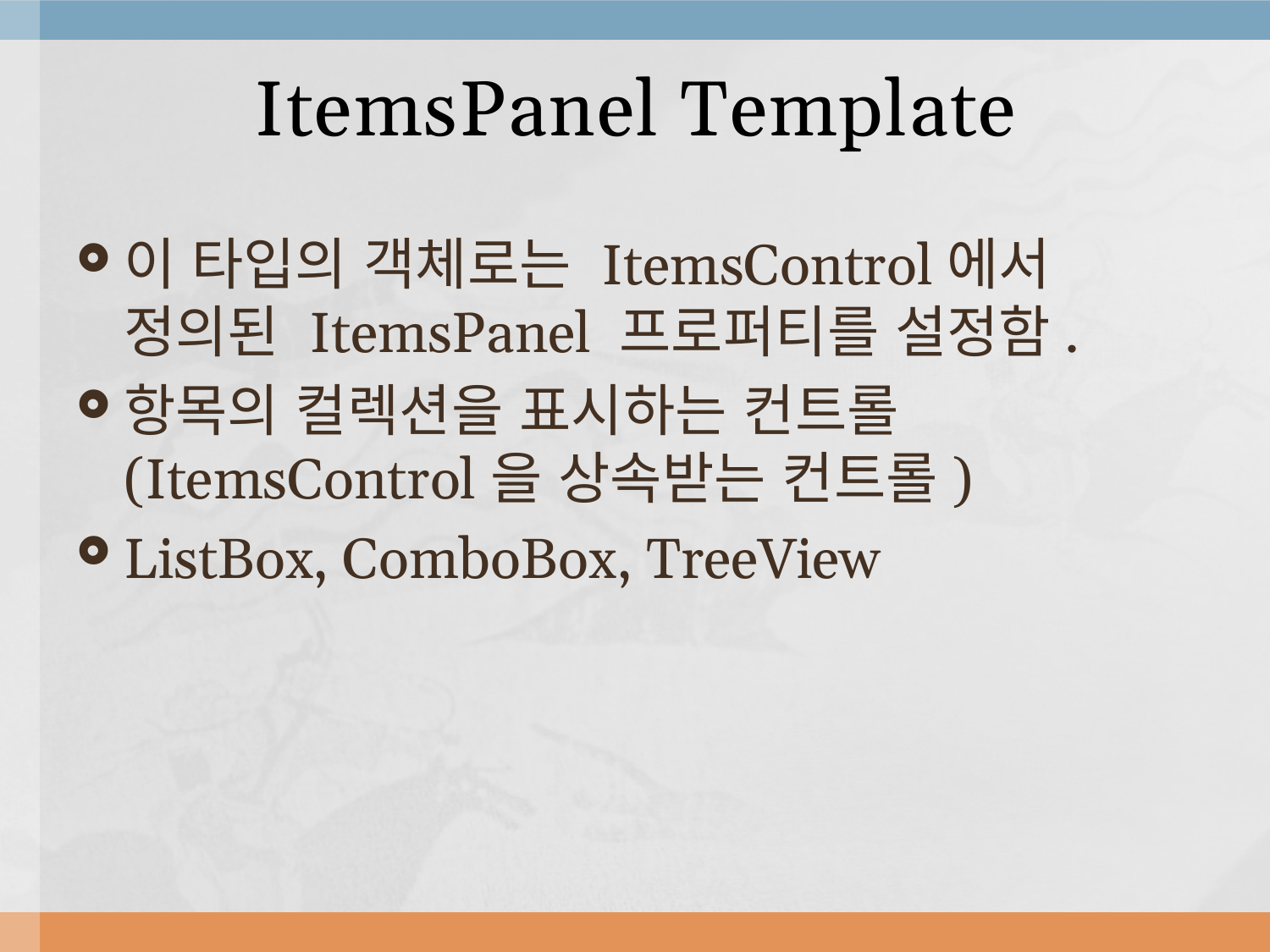

# ItemsPanel Template
이 타입의 객체로는 ItemsControl에서 정의된 ItemsPanel 프로퍼티를 설정함.
항목의 컬렉션을 표시하는 컨트롤(ItemsControl을 상속받는 컨트롤)
ListBox, ComboBox, TreeView